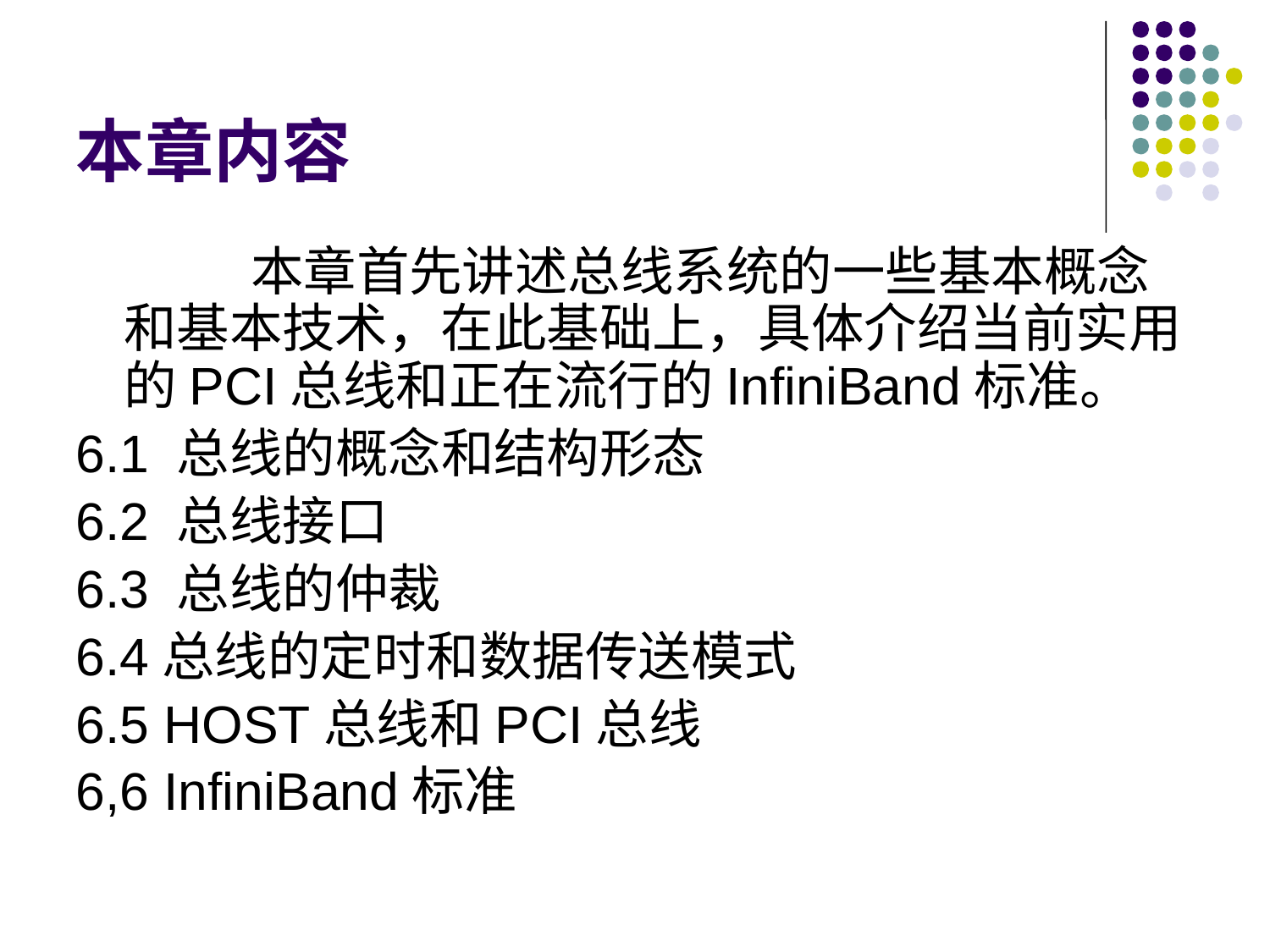

# 本章内容
		本章首先讲述总线系统的一些基本概念和基本技术，在此基础上，具体介绍当前实用的PCI总线和正在流行的InfiniBand标准。
6.1 总线的概念和结构形态
6.2 总线接口
6.3 总线的仲裁
6.4总线的定时和数据传送模式
6.5 HOST总线和PCI总线
6,6 InfiniBand标准
2